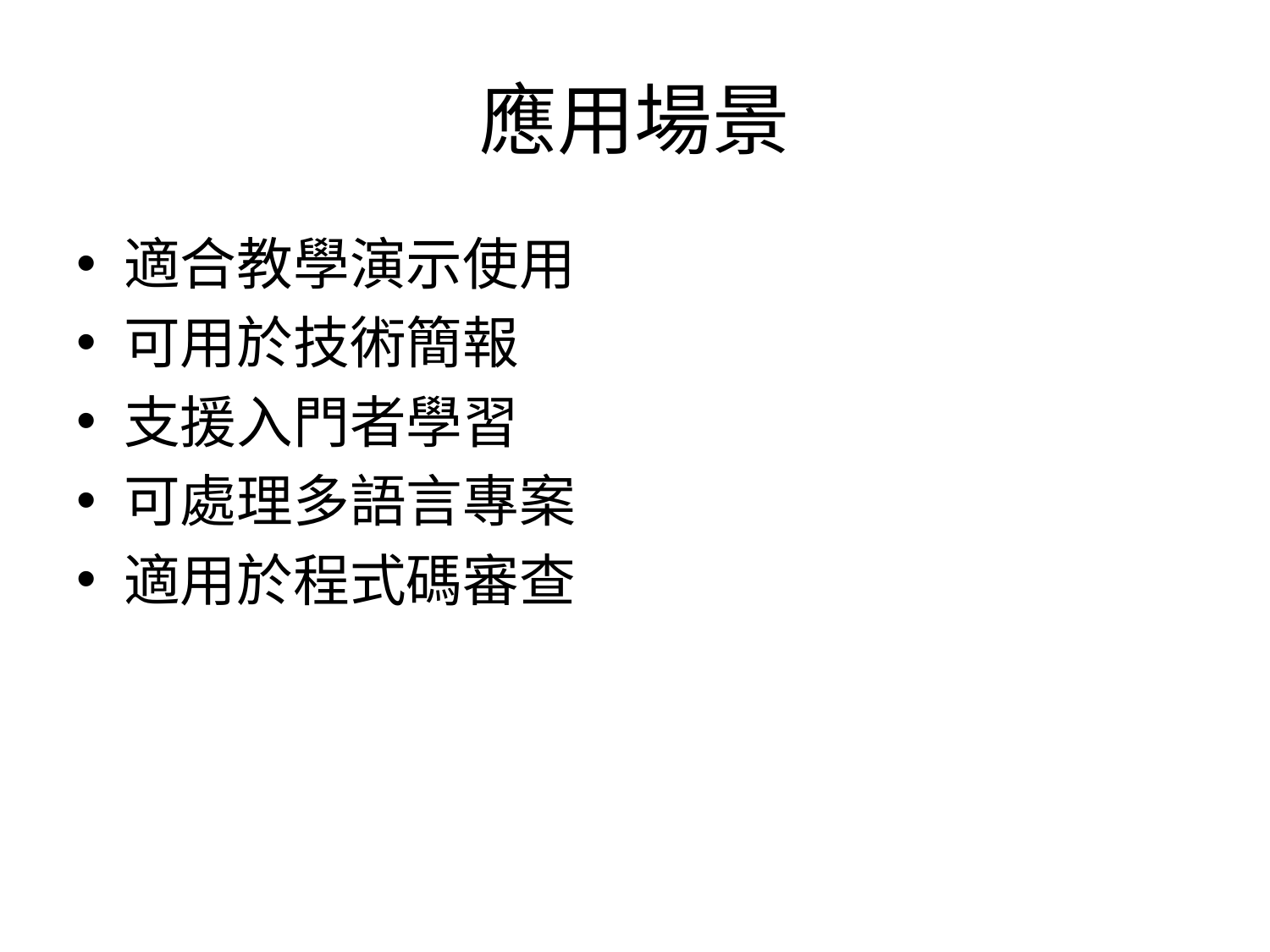

# 應用場景
適合教學演示使用
可用於技術簡報
支援入門者學習
可處理多語言專案
適用於程式碼審查